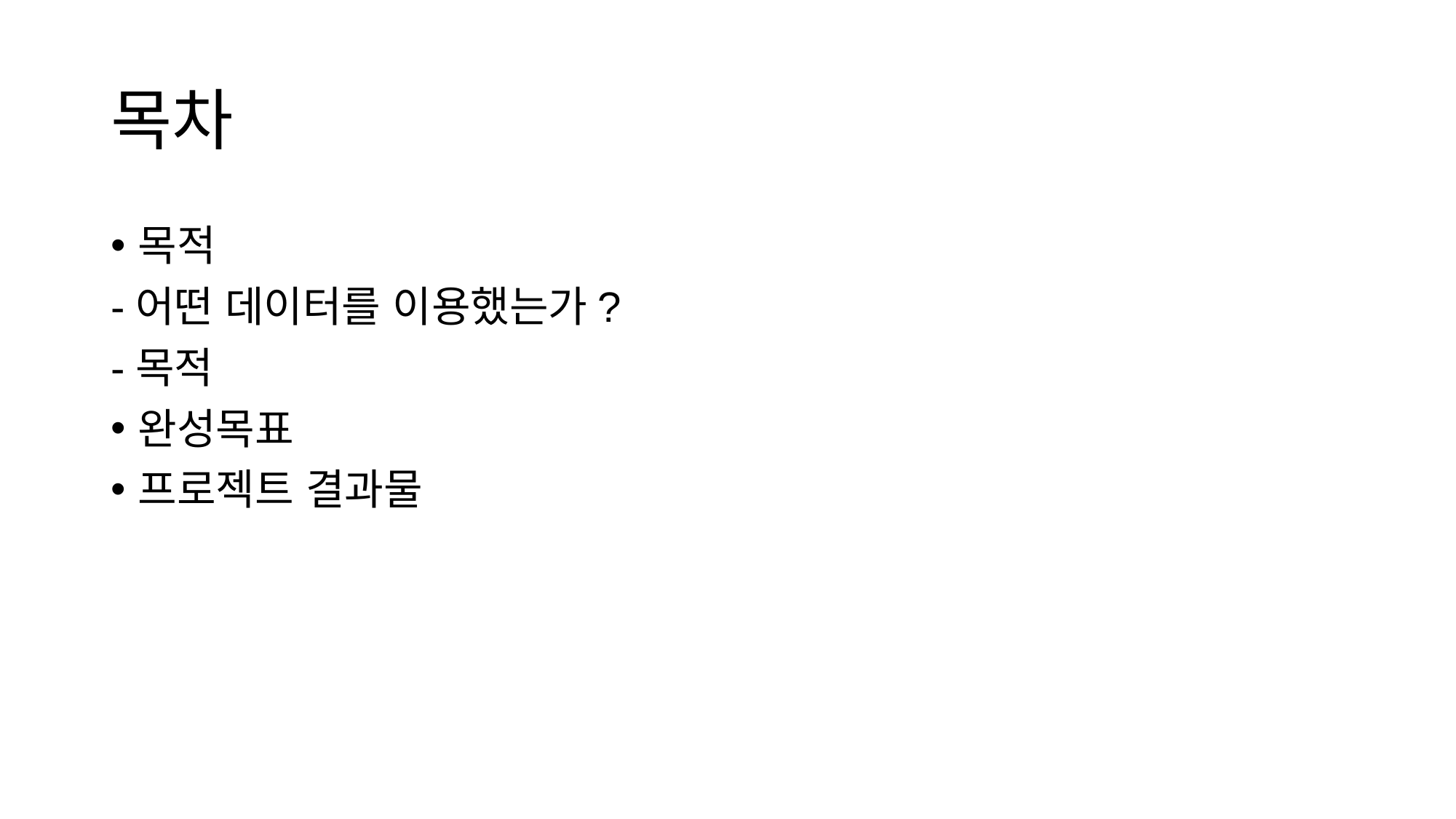

# 목차
목적
-어떤 데이터를 이용했는가?
-목적
완성목표
프로젝트 결과물